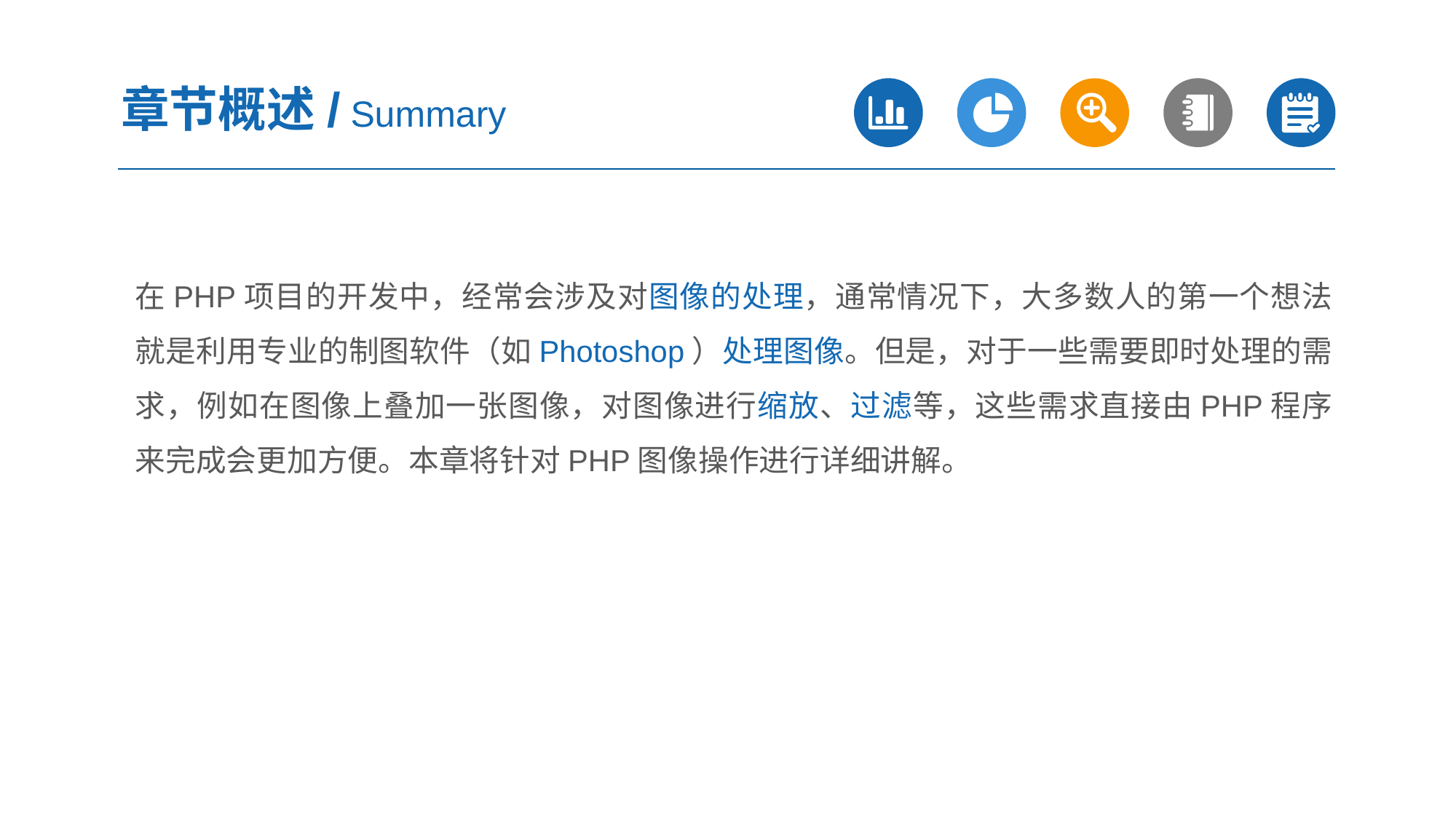

章节概述/ Summary
在PHP项目的开发中，经常会涉及对图像的处理，通常情况下，大多数人的第一个想法就是利用专业的制图软件（如Photoshop）处理图像。但是，对于一些需要即时处理的需求，例如在图像上叠加一张图像，对图像进行缩放、过滤等，这些需求直接由PHP程序来完成会更加方便。本章将针对PHP图像操作进行详细讲解。